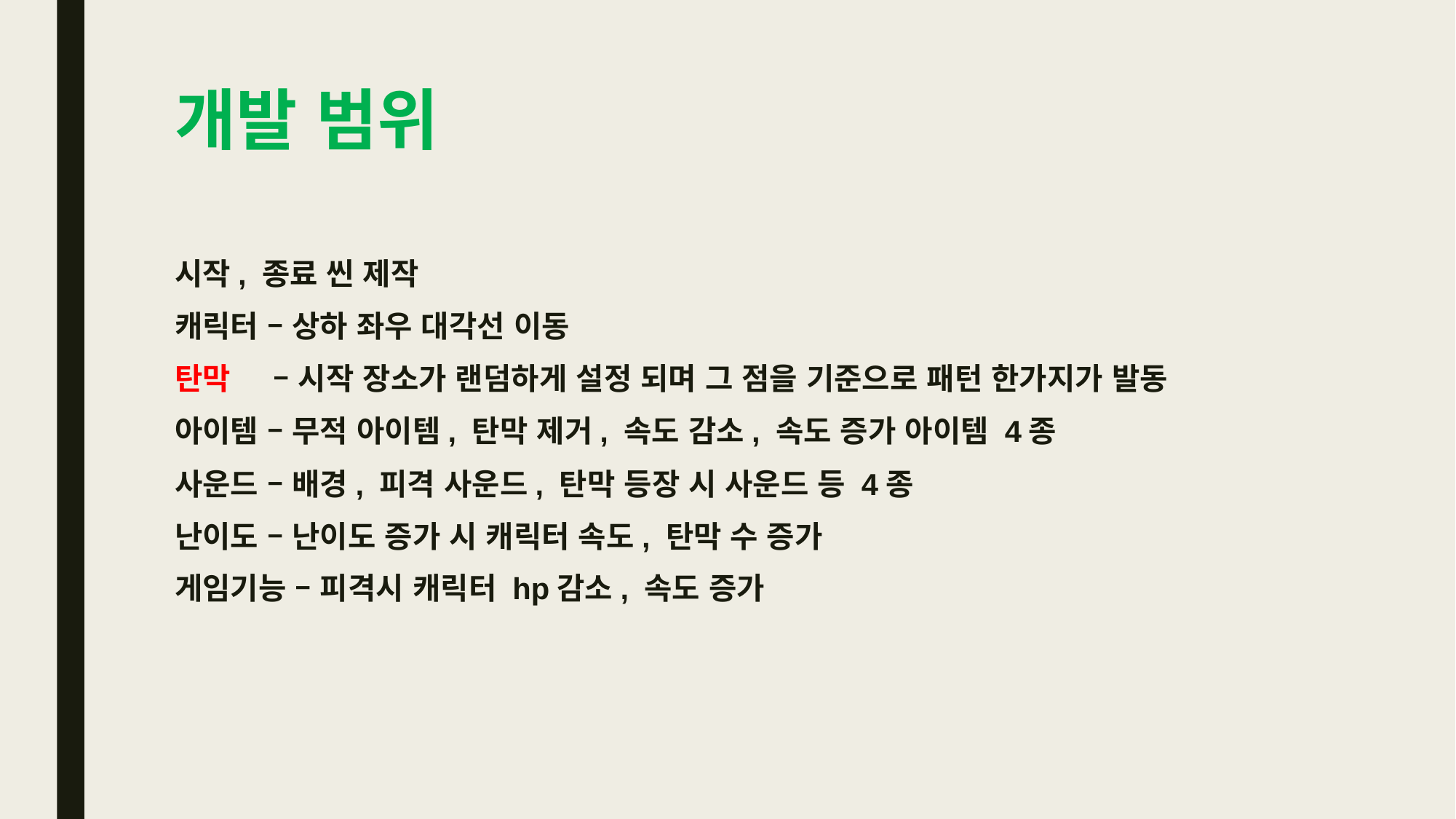

# 개발 범위
시작, 종료 씬 제작
캐릭터 – 상하 좌우 대각선 이동
탄막     – 시작 장소가 랜덤하게 설정 되며 그 점을 기준으로 패턴 한가지가 발동
아이템 – 무적 아이템, 탄막 제거, 속도 감소, 속도 증가 아이템 4종
사운드 – 배경, 피격 사운드, 탄막 등장 시 사운드 등 4종
난이도 – 난이도 증가 시 캐릭터 속도, 탄막 수 증가
게임기능 – 피격시 캐릭터 hp감소, 속도 증가